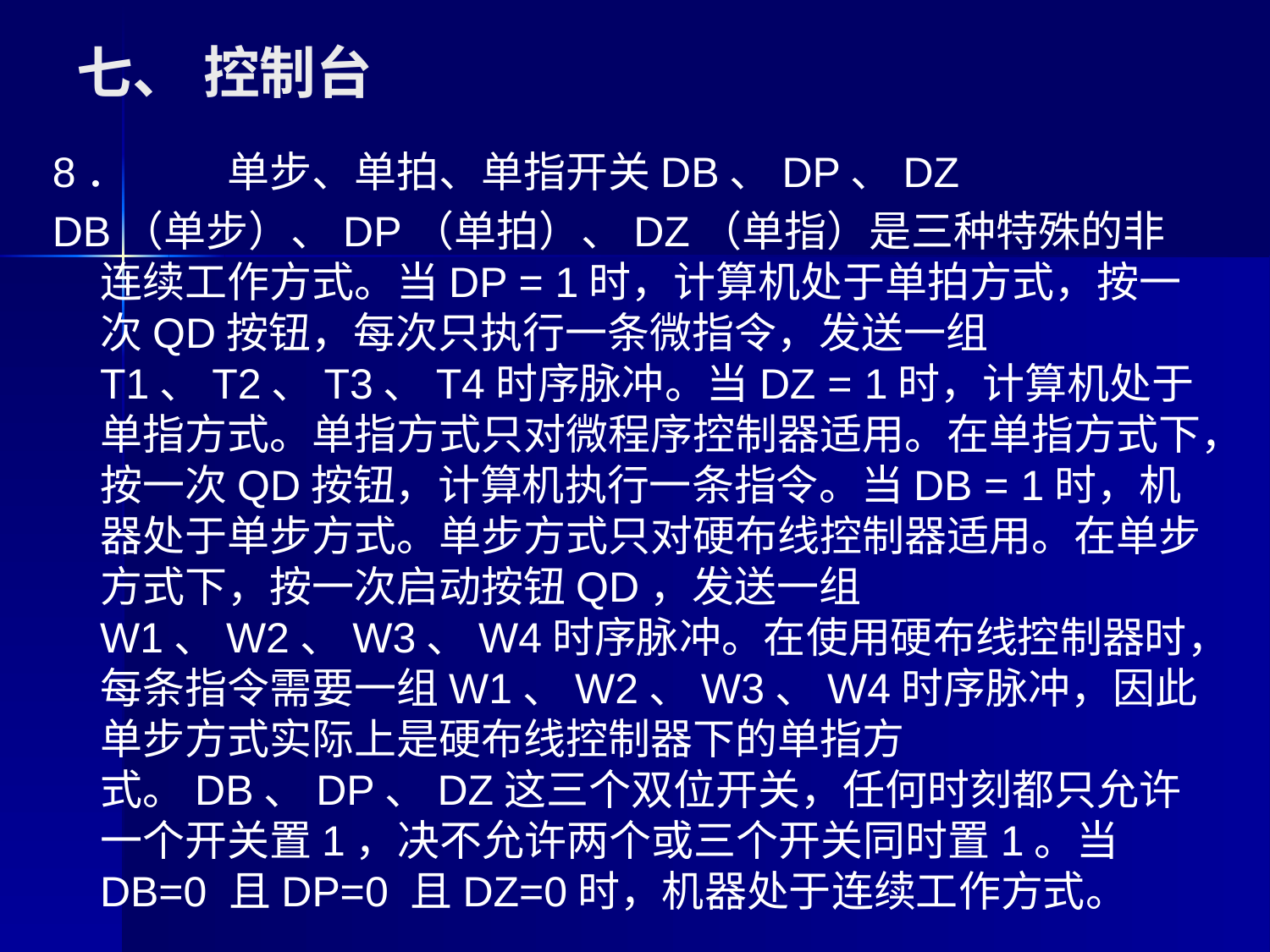

# 七、	控制台
8．	单步、单拍、单指开关DB、DP、DZ
DB（单步）、DP（单拍）、DZ（单指）是三种特殊的非连续工作方式。当DP = 1时，计算机处于单拍方式，按一次QD按钮，每次只执行一条微指令，发送一组T1、T2、T3、T4时序脉冲。当DZ = 1时，计算机处于单指方式。单指方式只对微程序控制器适用。在单指方式下，按一次QD按钮，计算机执行一条指令。当DB = 1时，机器处于单步方式。单步方式只对硬布线控制器适用。在单步方式下，按一次启动按钮QD，发送一组W1、W2、W3、W4时序脉冲。在使用硬布线控制器时，每条指令需要一组W1、W2、W3、W4时序脉冲，因此单步方式实际上是硬布线控制器下的单指方式。DB、DP、DZ这三个双位开关，任何时刻都只允许一个开关置1，决不允许两个或三个开关同时置1。当DB=0 且DP=0 且DZ=0时，机器处于连续工作方式。